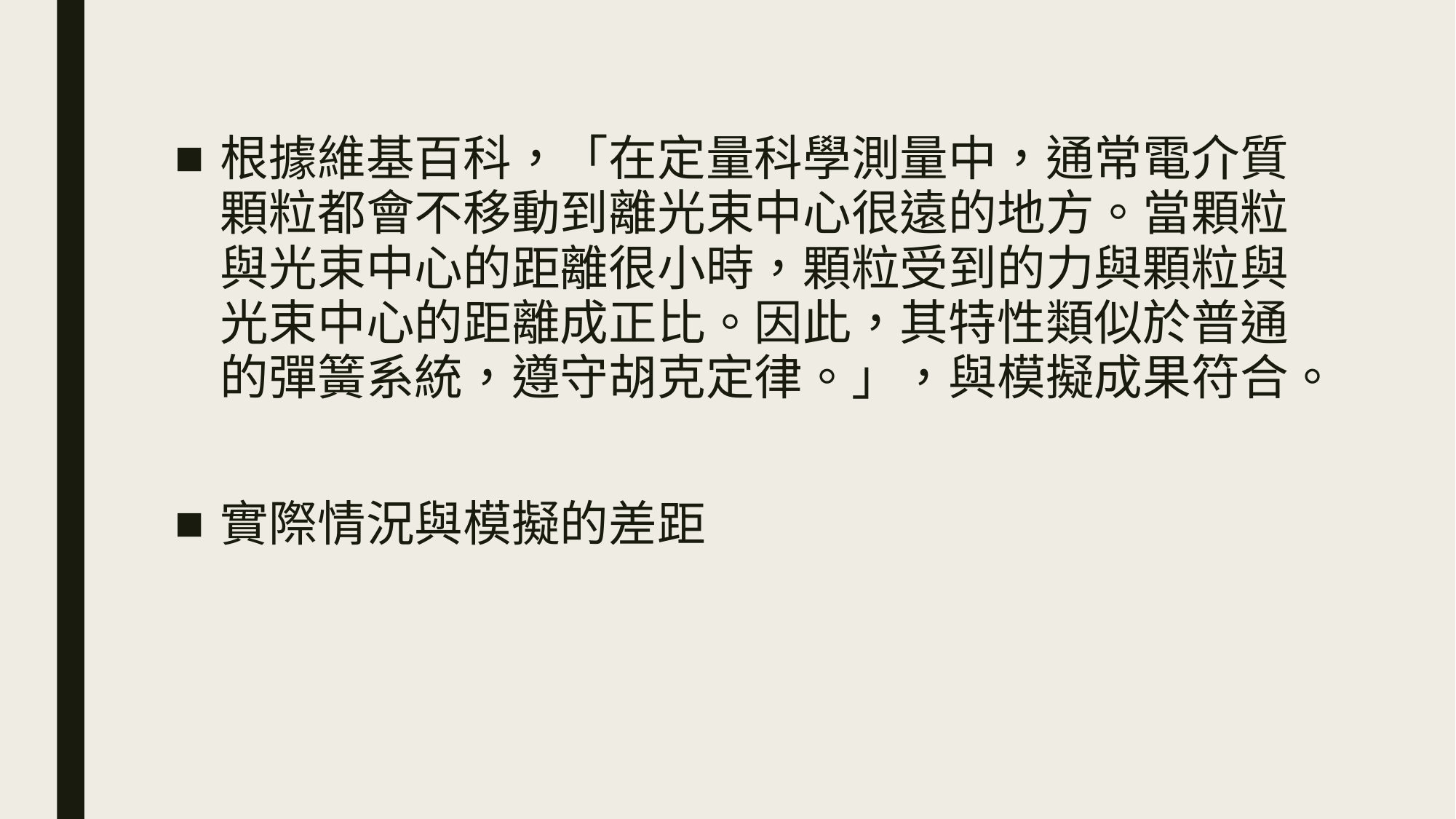

根據維基百科，「在定量科學測量中，通常電介質顆粒都會不移動到離光束中心很遠的地方。當顆粒與光束中心的距離很小時，顆粒受到的力與顆粒與光束中心的距離成正比。因此，其特性類似於普通的彈簧系統，遵守胡克定律。」，與模擬成果符合。

實際情況與模擬的差距